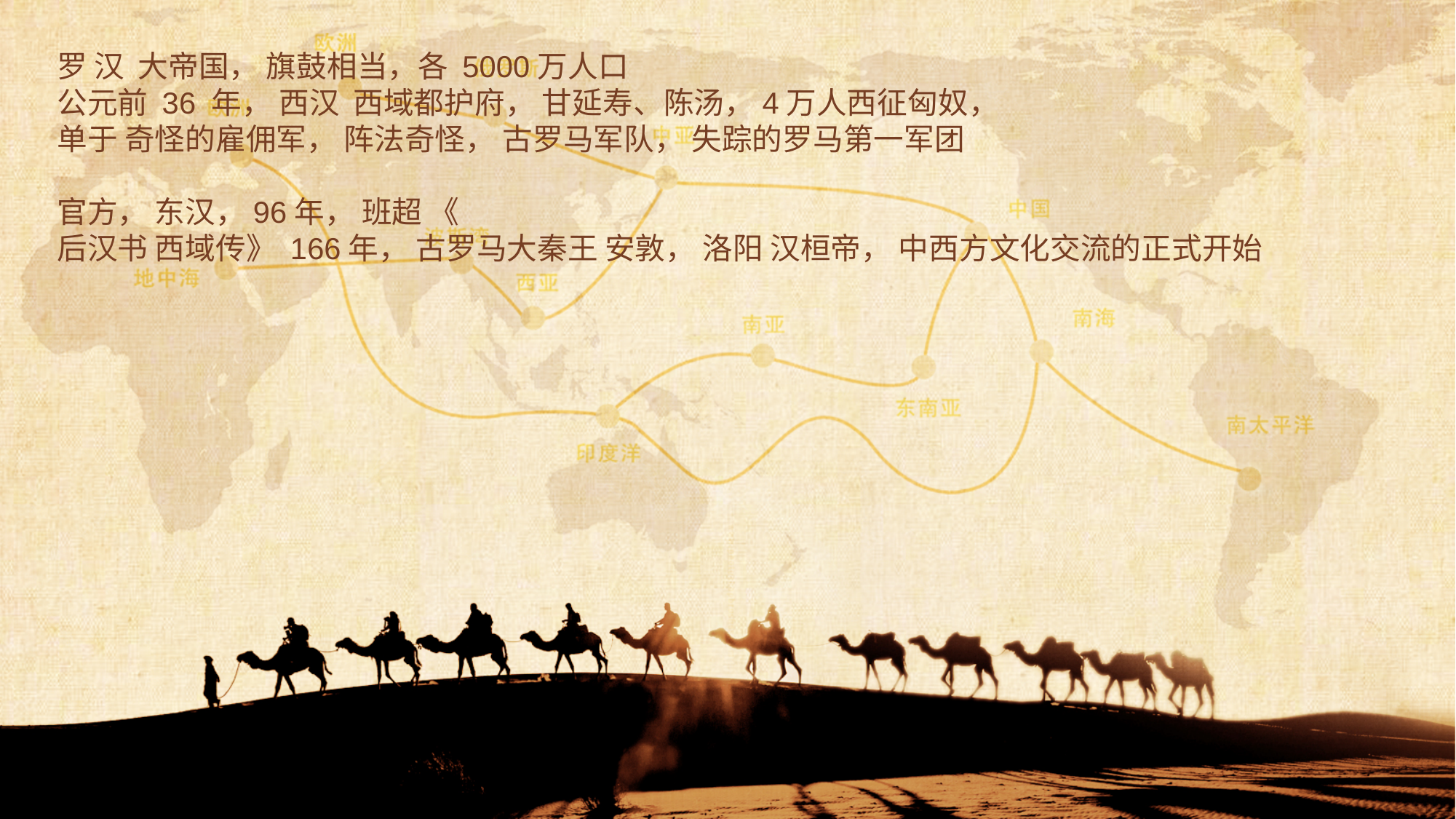

罗 汉  大帝国， 旗鼓相当，各 5000万人口
公元前 36 年， 西汉  西域都护府， 甘延寿、陈汤，4万人西征匈奴，
单于 奇怪的雇佣军， 阵法奇怪， 古罗马军队， 失踪的罗马第一军团

官方， 东汉，96年， 班超 《
后汉书 西域传》 166年， 古罗马大秦王 安敦， 洛阳 汉桓帝， 中西方文化交流的正式开始